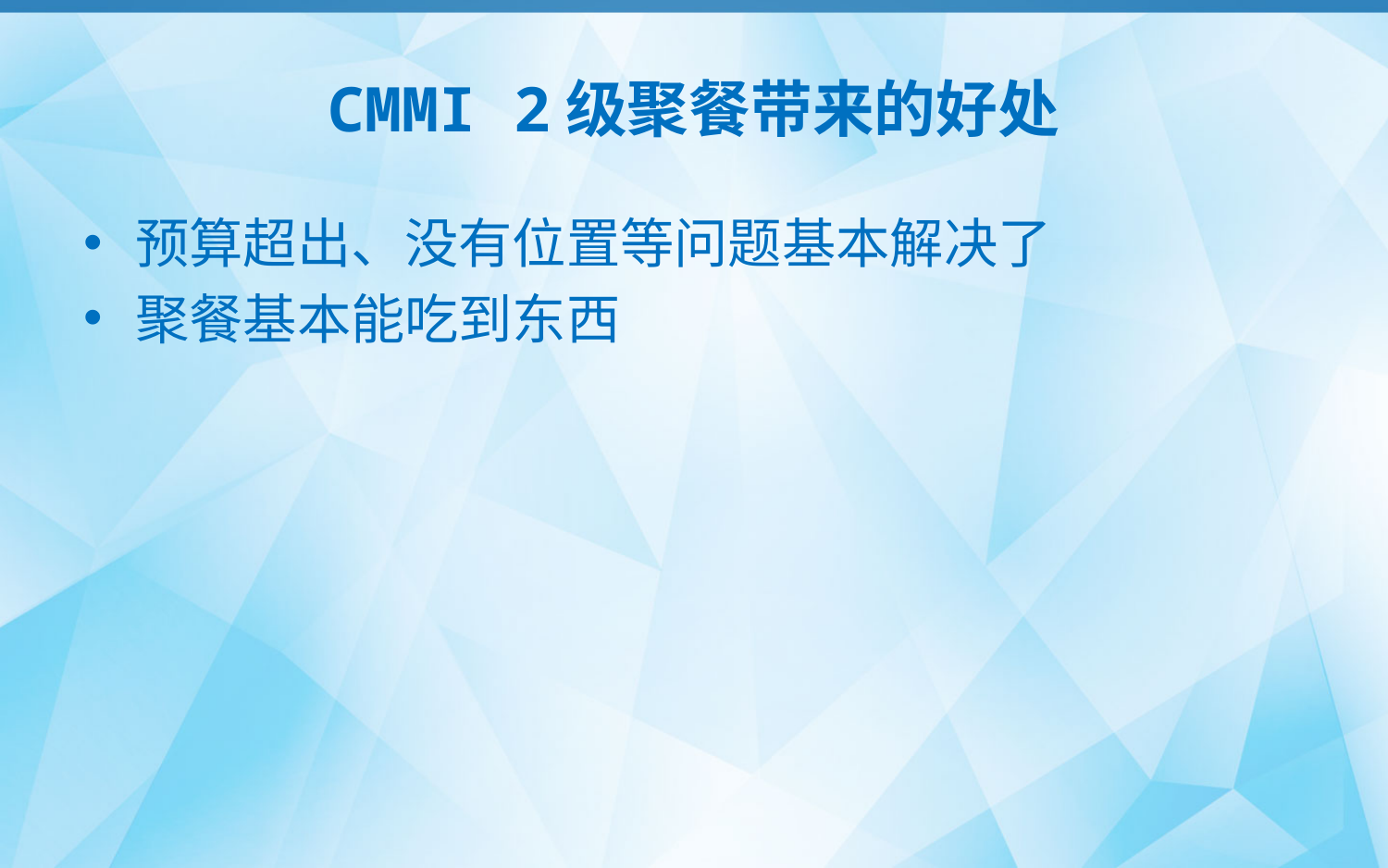

# CMMI 2级聚餐带来的好处
预算超出、没有位置等问题基本解决了
聚餐基本能吃到东西